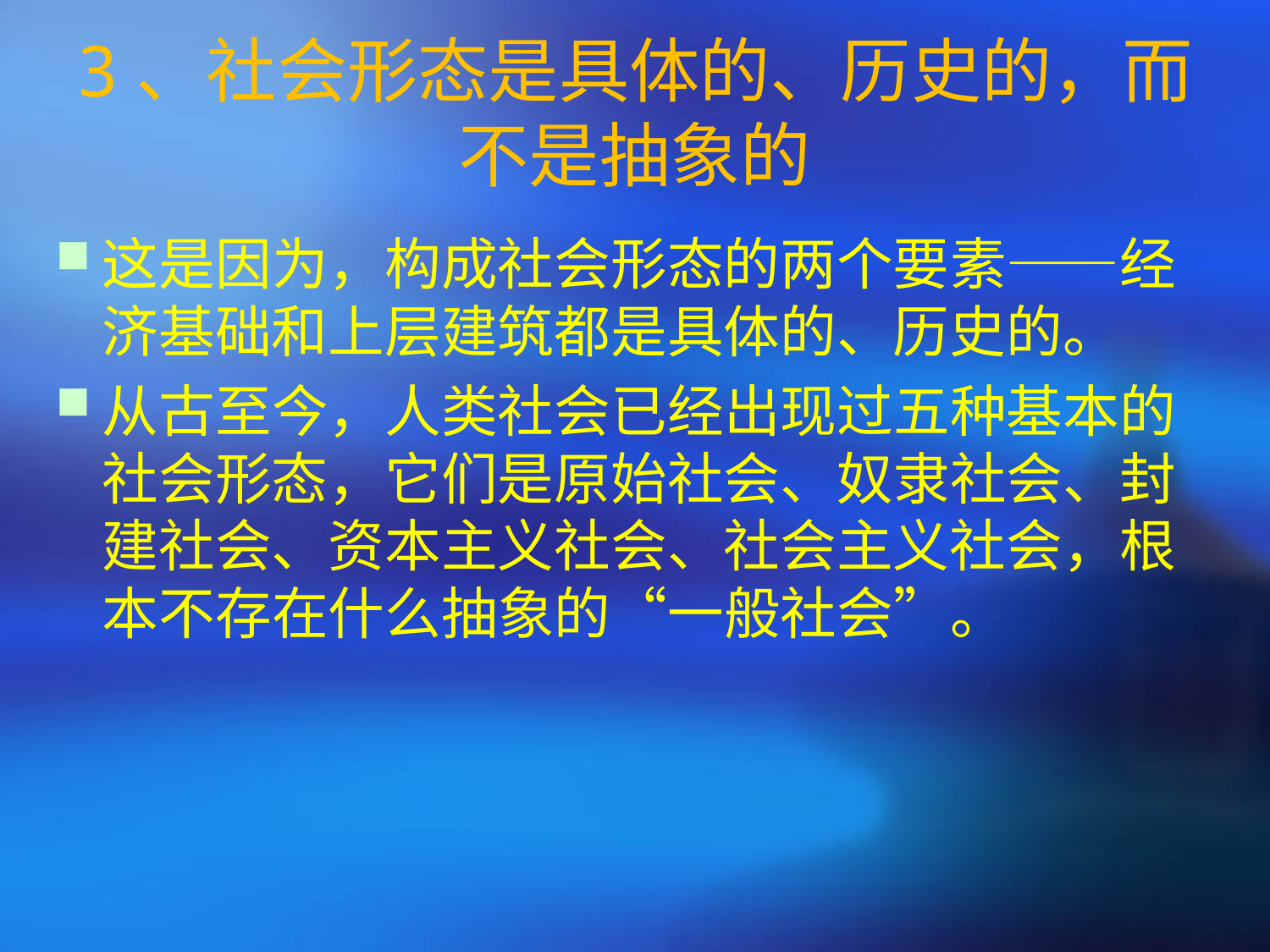

# 3、社会形态是具体的、历史的，而不是抽象的
这是因为，构成社会形态的两个要素——经济基础和上层建筑都是具体的、历史的。
从古至今，人类社会已经出现过五种基本的社会形态，它们是原始社会、奴隶社会、封建社会、资本主义社会、社会主义社会，根本不存在什么抽象的“一般社会”。